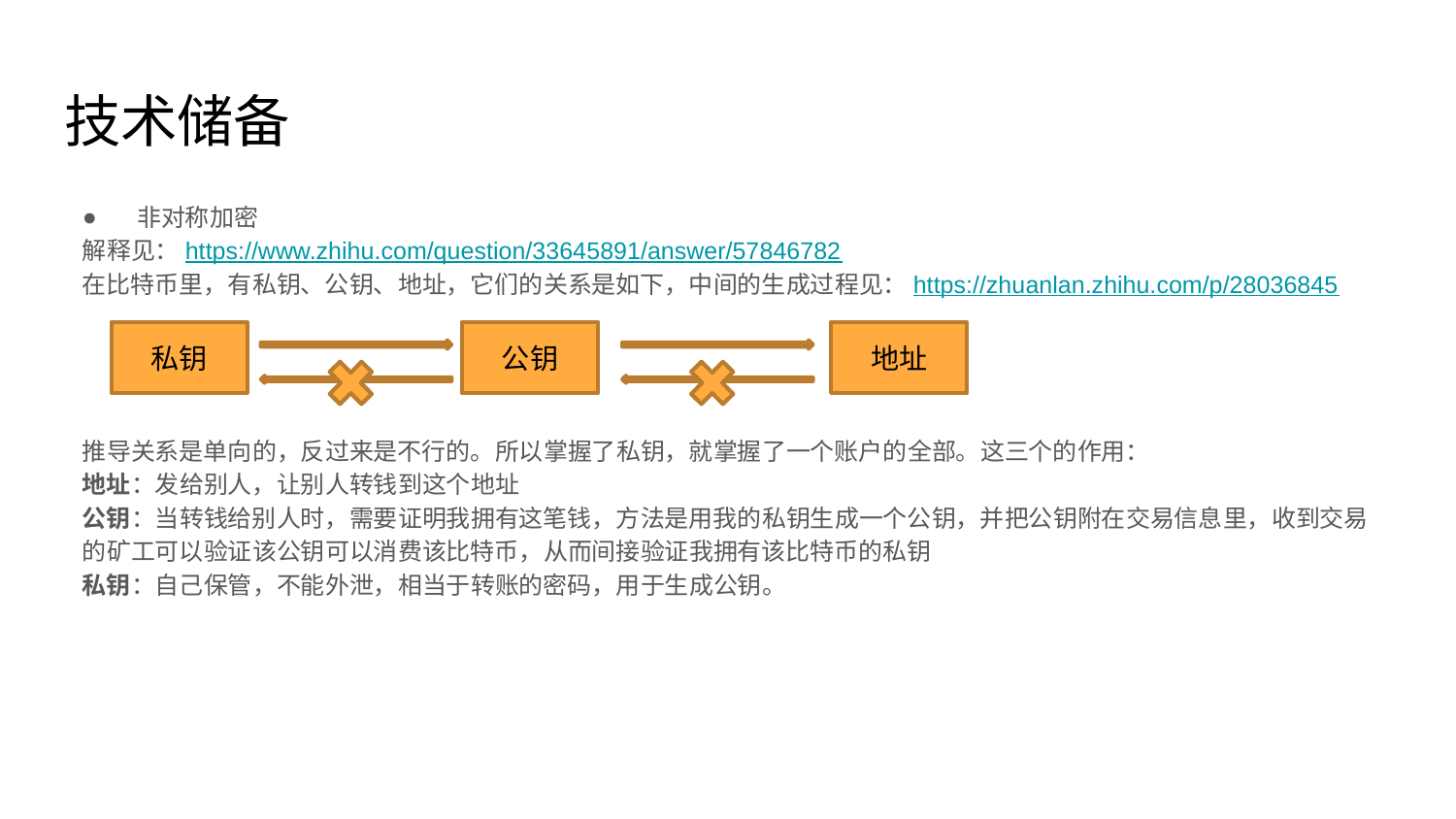

# 技术储备
非对称加密
解释见：https://www.zhihu.com/question/33645891/answer/57846782
在比特币里，有私钥、公钥、地址，它们的关系是如下，中间的生成过程见：https://zhuanlan.zhihu.com/p/28036845

推导关系是单向的，反过来是不行的。所以掌握了私钥，就掌握了一个账户的全部。这三个的作用：
地址：发给别人，让别人转钱到这个地址
公钥：当转钱给别人时，需要证明我拥有这笔钱，方法是用我的私钥生成一个公钥，并把公钥附在交易信息里，收到交易的矿工可以验证该公钥可以消费该比特币，从而间接验证我拥有该比特币的私钥
私钥：自己保管，不能外泄，相当于转账的密码，用于生成公钥。

公钥
私钥
地址